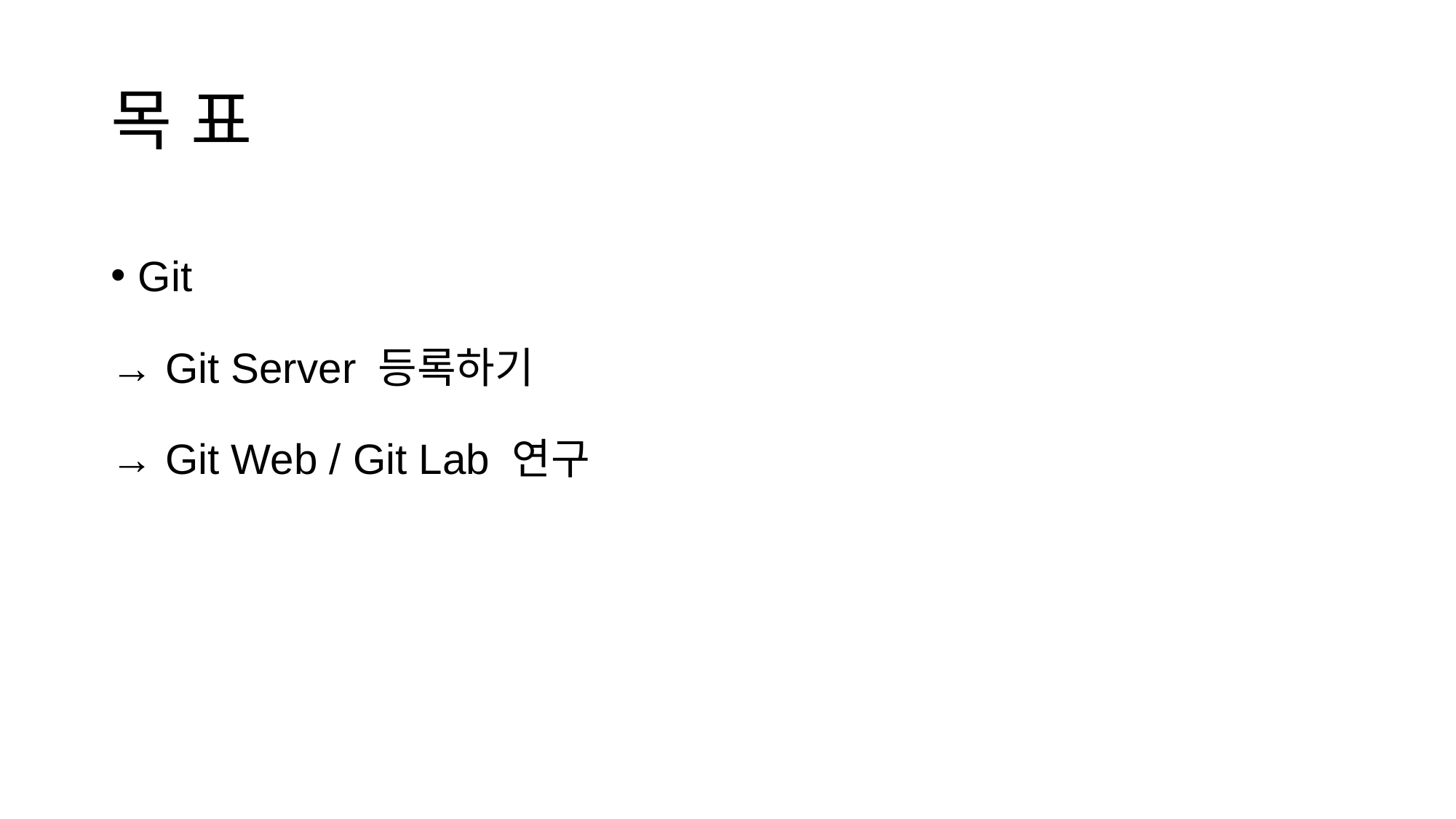

# 목 표
Git
→ Git Server 등록하기
→ Git Web / Git Lab 연구